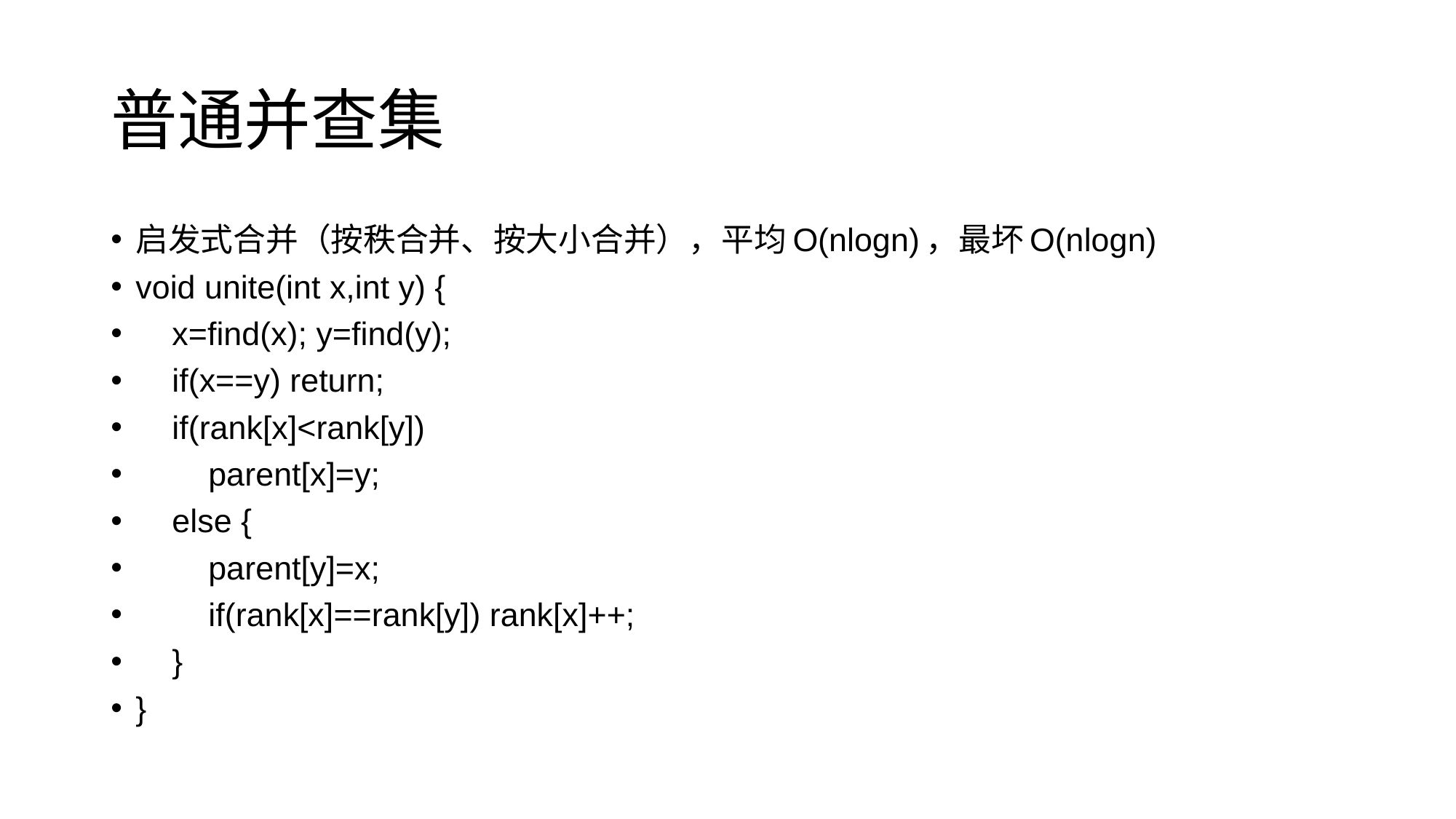

# 普通并查集
启发式合并（按秩合并、按大小合并），平均O(nlogn)，最坏O(nlogn)
void unite(int x,int y) {
    x=find(x); y=find(y);
    if(x==y) return;
    if(rank[x]<rank[y])
        parent[x]=y;
    else {
        parent[y]=x;
        if(rank[x]==rank[y]) rank[x]++;
    }
}